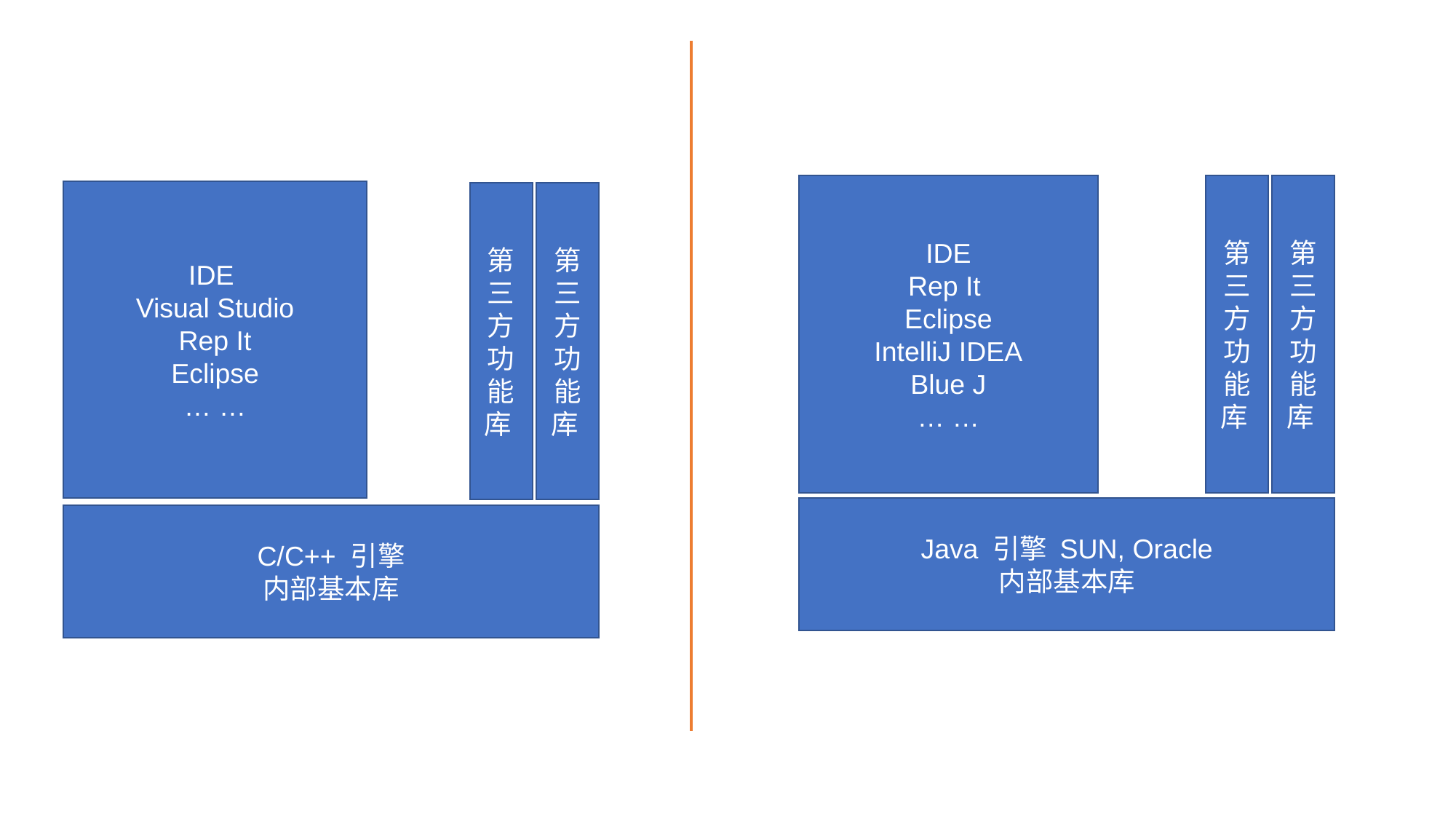

IDE
Rep It
Eclipse
IntelliJ IDEA
Blue J
… …

第
三
方
功能库

第
三
方
功能库

IDE
Visual Studio
Rep It
Eclipse
… …

第
三
方
功能库

第
三
方
功能库

Java 引擎 SUN, Oracle
内部基本库
C/C++ 引擎
内部基本库